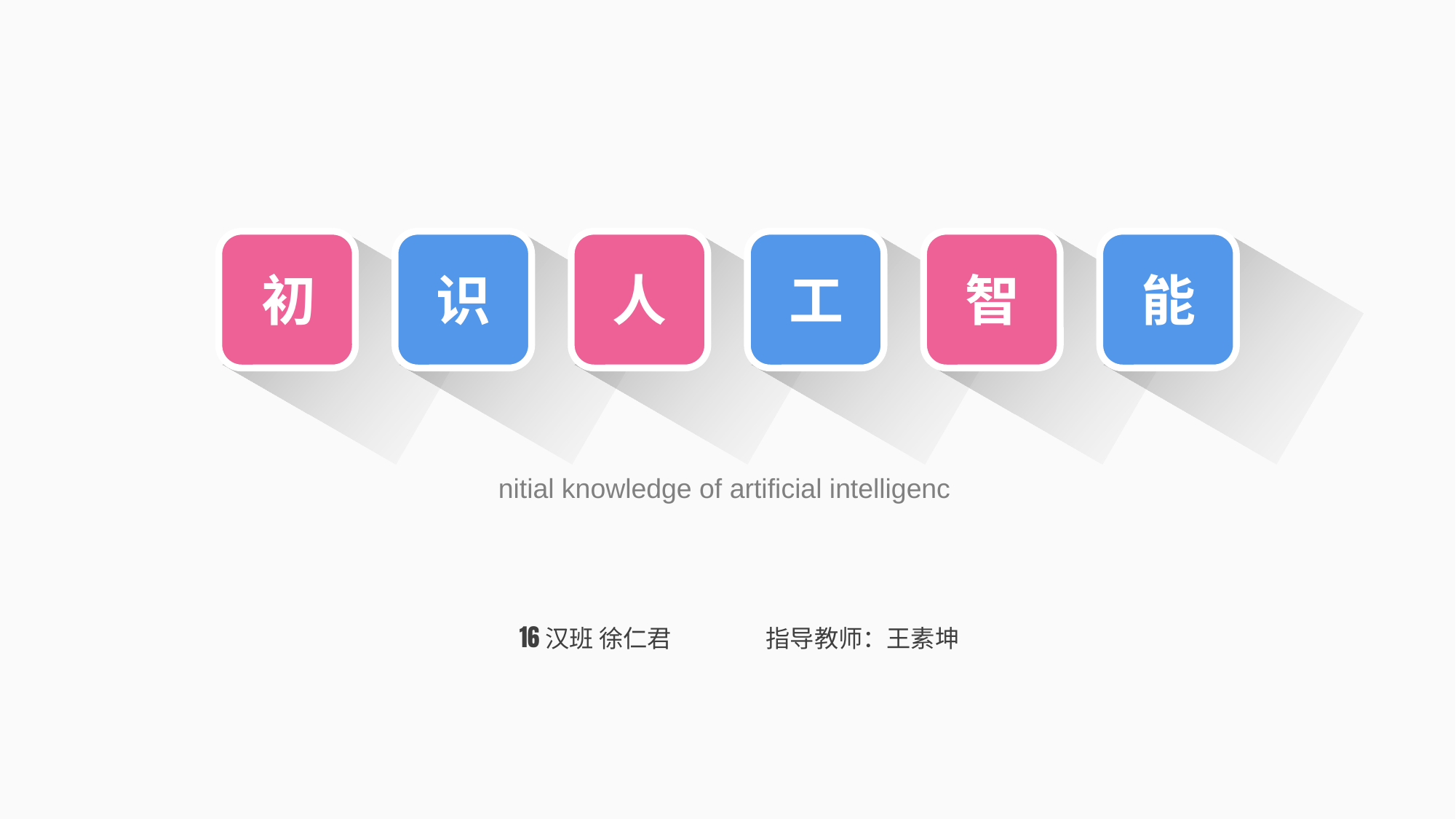

初

识

人

工

智

能

nitial knowledge of artificial intelligenc
16汉班 徐仁君
指导教师：王素坤